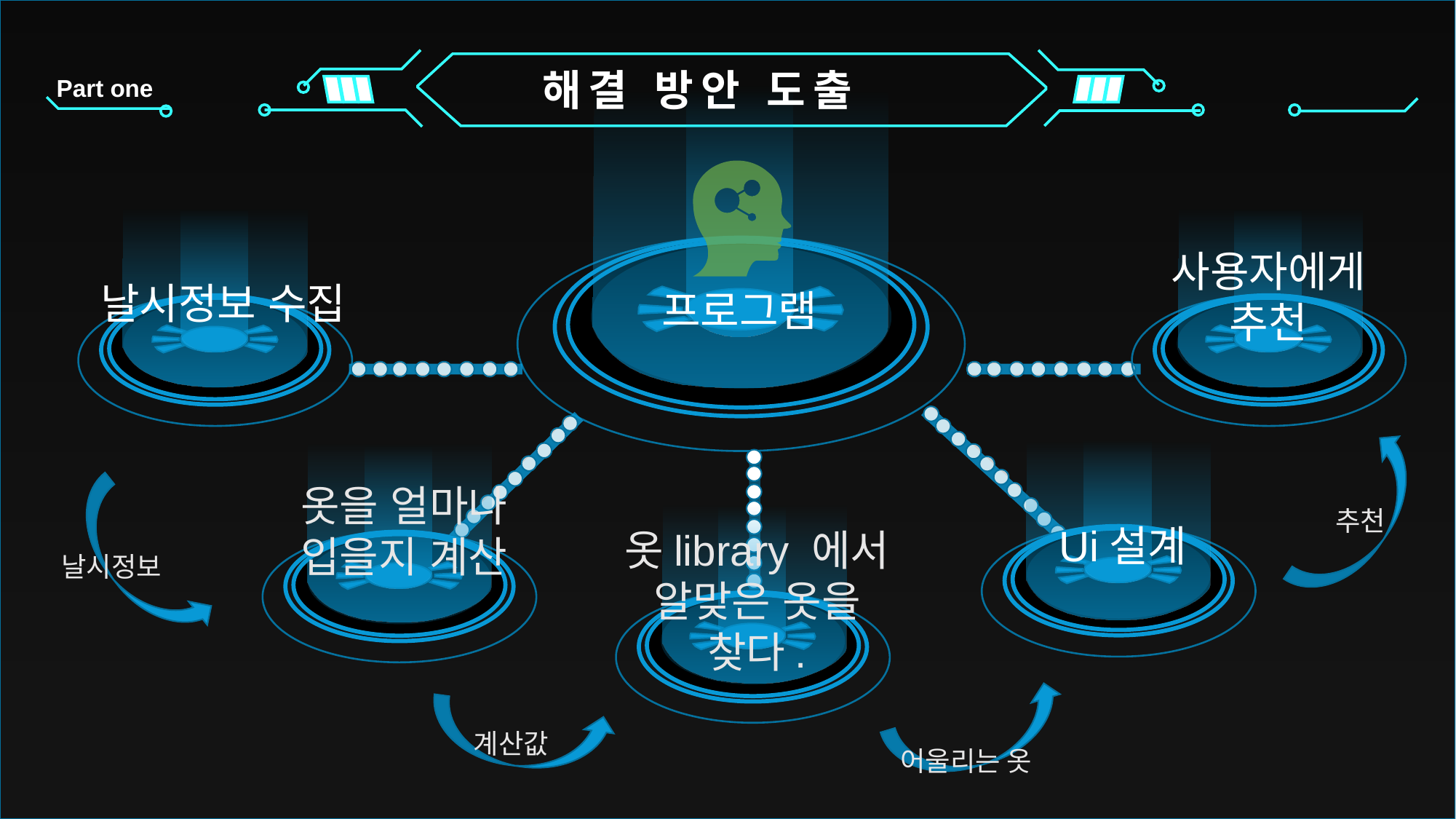

해결 방안 도출
Part one

사용자에게 추천
날시정보 수집
프로그램

옷을 얼마나 입을지 계산

추천

Ui설계

옷library 에서 알맞은 옷을 찾다.

날시정보

계산값
어울리는 옷